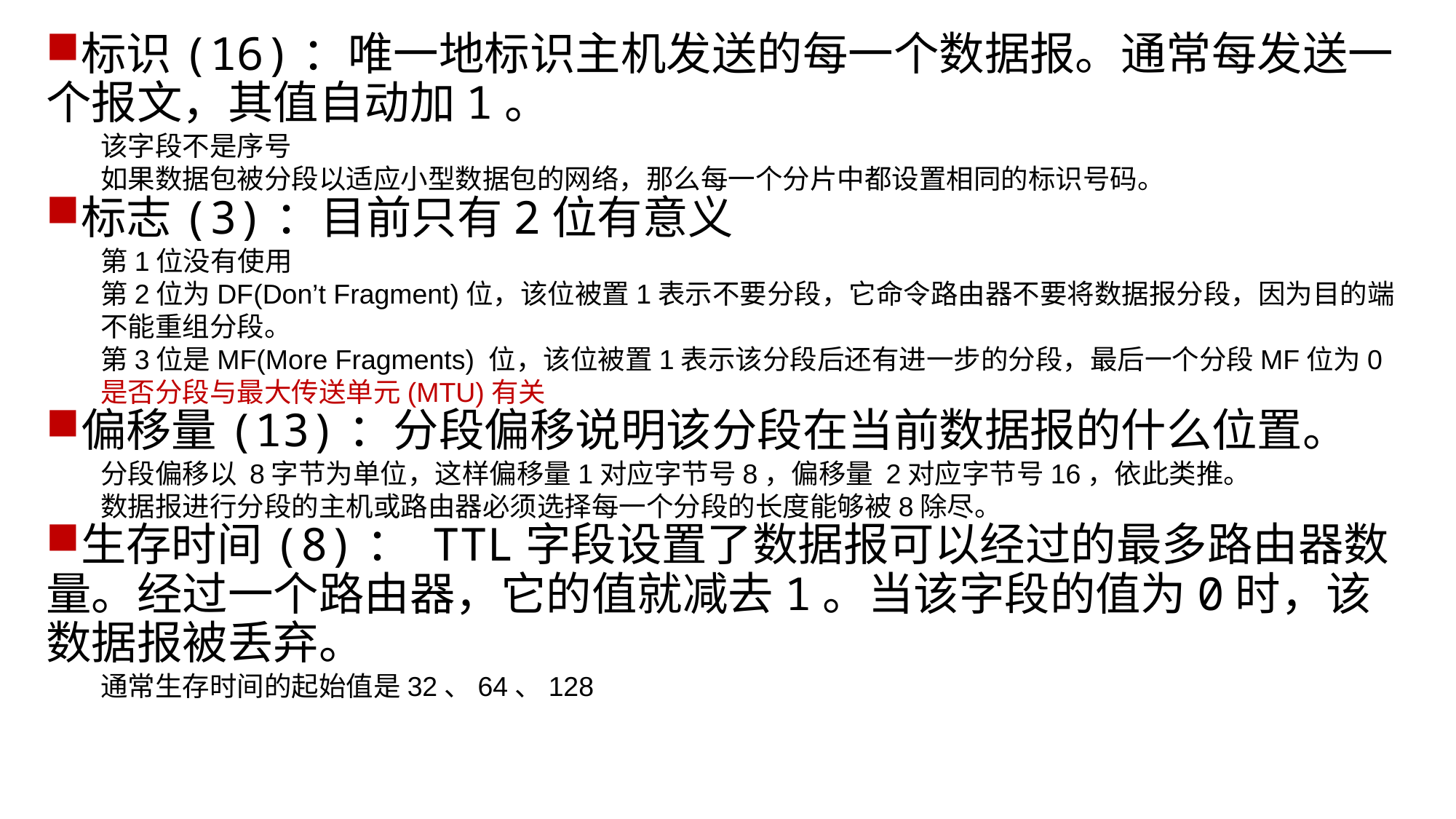

标识(16)：唯一地标识主机发送的每一个数据报。通常每发送一个报文，其值自动加1。
该字段不是序号
如果数据包被分段以适应小型数据包的网络，那么每一个分片中都设置相同的标识号码。
标志(3)：目前只有2位有意义
第1位没有使用
第2位为DF(Don’t Fragment)位，该位被置1表示不要分段，它命令路由器不要将数据报分段，因为目的端不能重组分段。
第3位是MF(More Fragments) 位，该位被置1表示该分段后还有进一步的分段，最后一个分段MF位为0
是否分段与最大传送单元(MTU)有关
偏移量(13)：分段偏移说明该分段在当前数据报的什么位置。
分段偏移以 8字节为单位，这样偏移量1对应字节号8，偏移量 2对应字节号16，依此类推。
数据报进行分段的主机或路由器必须选择每一个分段的长度能够被8除尽。
生存时间(8)： TTL字段设置了数据报可以经过的最多路由器数量。经过一个路由器，它的值就减去1。当该字段的值为0时，该数据报被丢弃。
通常生存时间的起始值是32、64、128